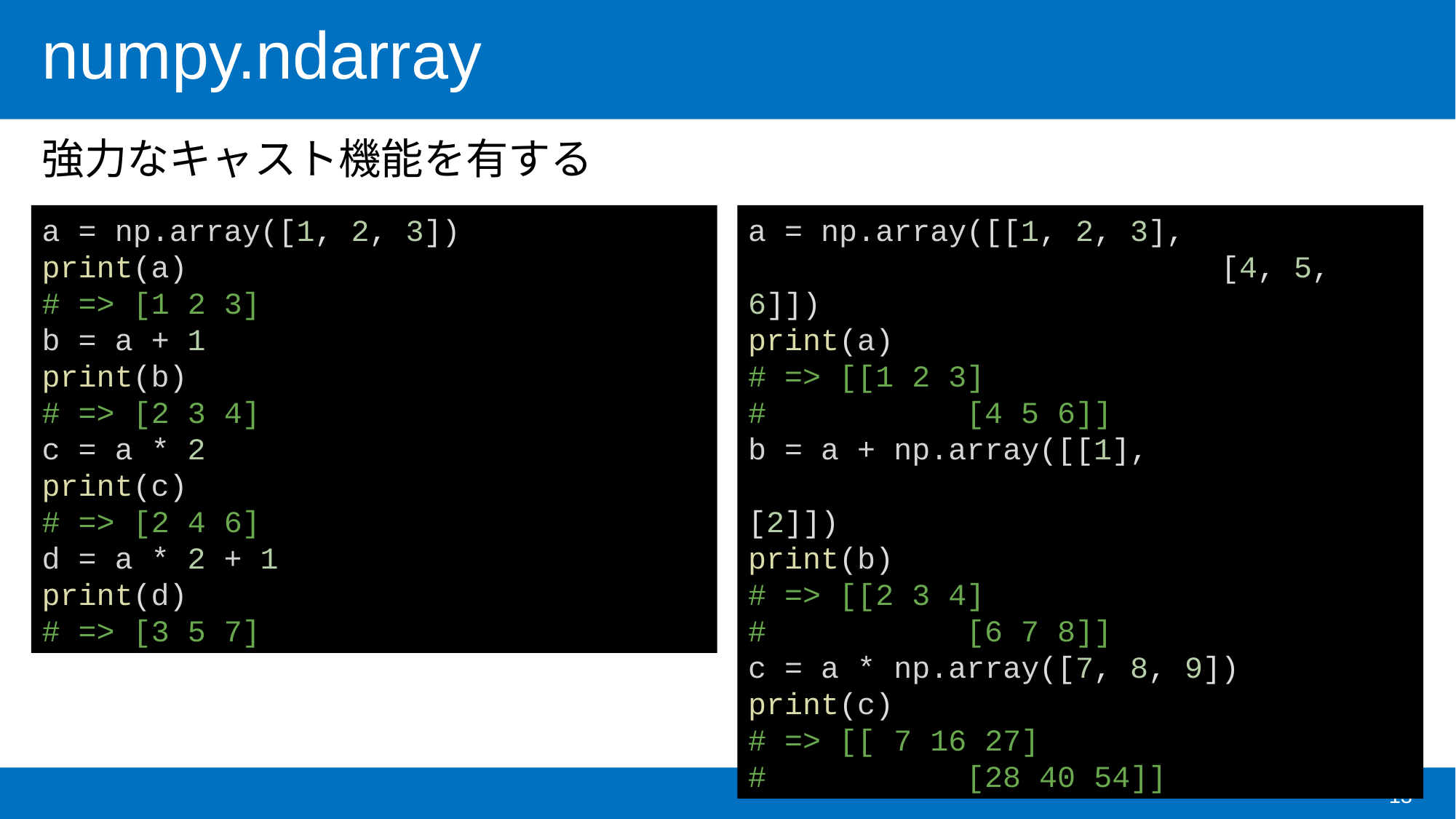

# numpy.ndarray
強力なキャスト機能を有する
a = np.array([1, 2, 3])
print(a)
# => [1 2 3]
b = a + 1
print(b)
# => [2 3 4]
c = a * 2
print(c)
# => [2 4 6]
d = a * 2 + 1
print(d)
# => [3 5 7]
a = np.array([[1, 2, 3],
				  [4, 5, 6]])
print(a)
# => [[1 2 3]
# 		[4 5 6]]
b = a + np.array([[1],
						[2]])
print(b)
# => [[2 3 4]
# 		[6 7 8]]
c = a * np.array([7, 8, 9])
print(c)
# => [[ 7 16 27]
# 		[28 40 54]]
13